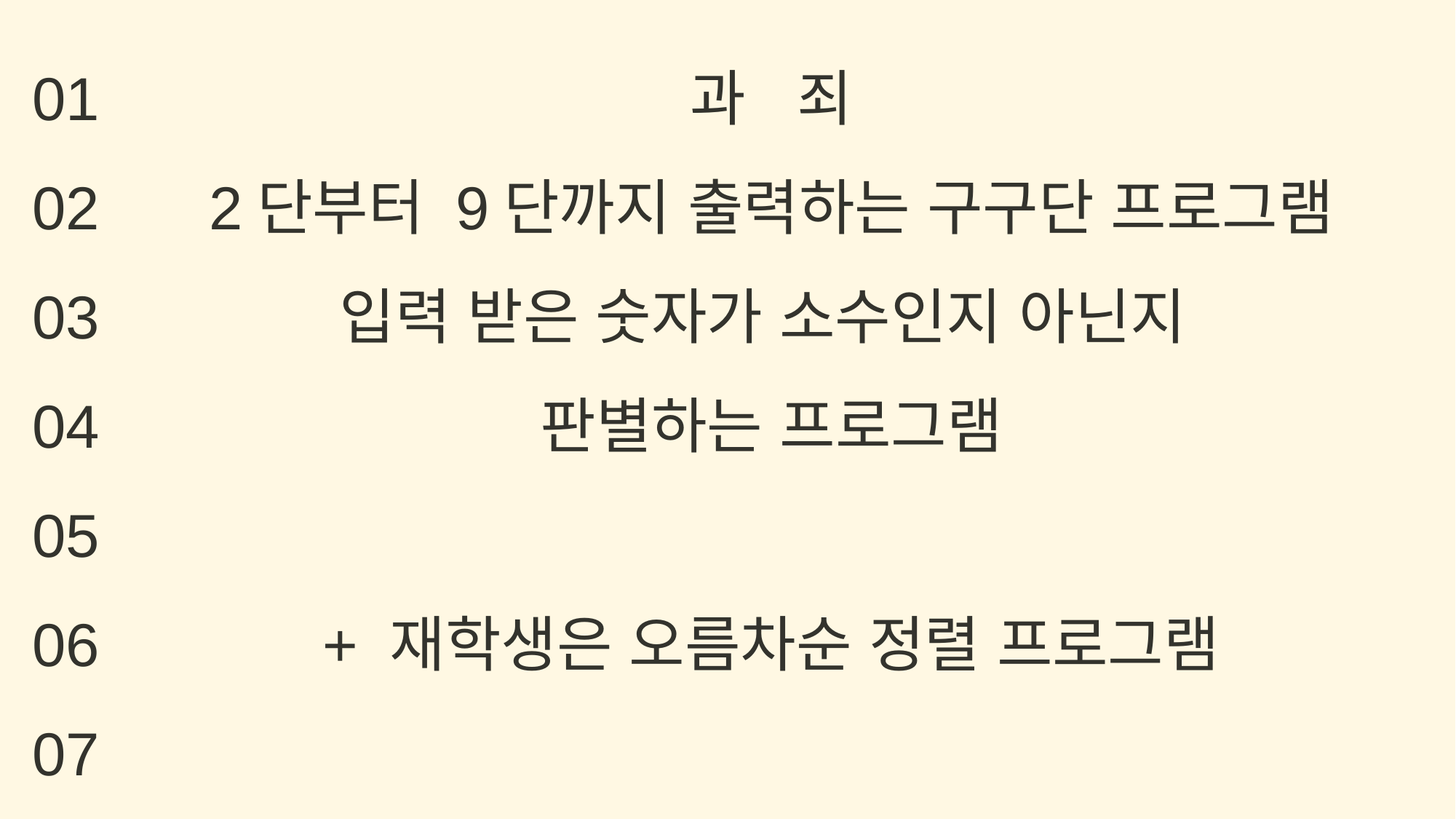

과   죄
2단부터 9단까지 출력하는 구구단 프로그램
입력 받은 숫자가 소수인지 아닌지
판별하는 프로그램

+ 재학생은 오름차순 정렬 프로그램
01
02
03
04
05
06
07